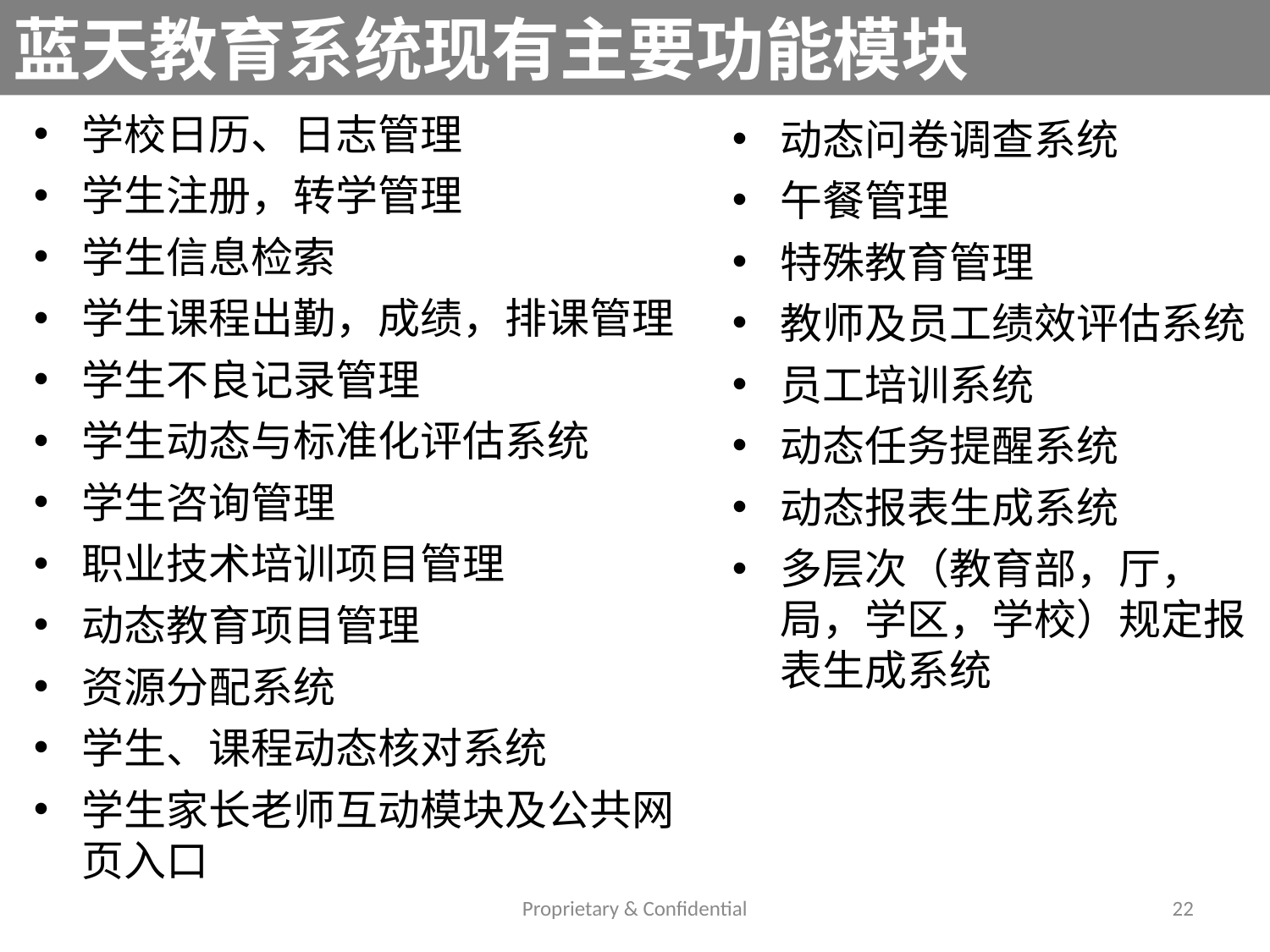

# 蓝天教育系统现有主要功能模块
学校日历、日志管理
学生注册，转学管理
学生信息检索
学生课程出勤，成绩，排课管理
学生不良记录管理
学生动态与标准化评估系统
学生咨询管理
职业技术培训项目管理
动态教育项目管理
资源分配系统
学生、课程动态核对系统
学生家长老师互动模块及公共网页入口
动态问卷调查系统
午餐管理
特殊教育管理
教师及员工绩效评估系统
员工培训系统
动态任务提醒系统
动态报表生成系统
多层次（教育部，厅，局，学区，学校）规定报表生成系统
Proprietary & Confidential
22